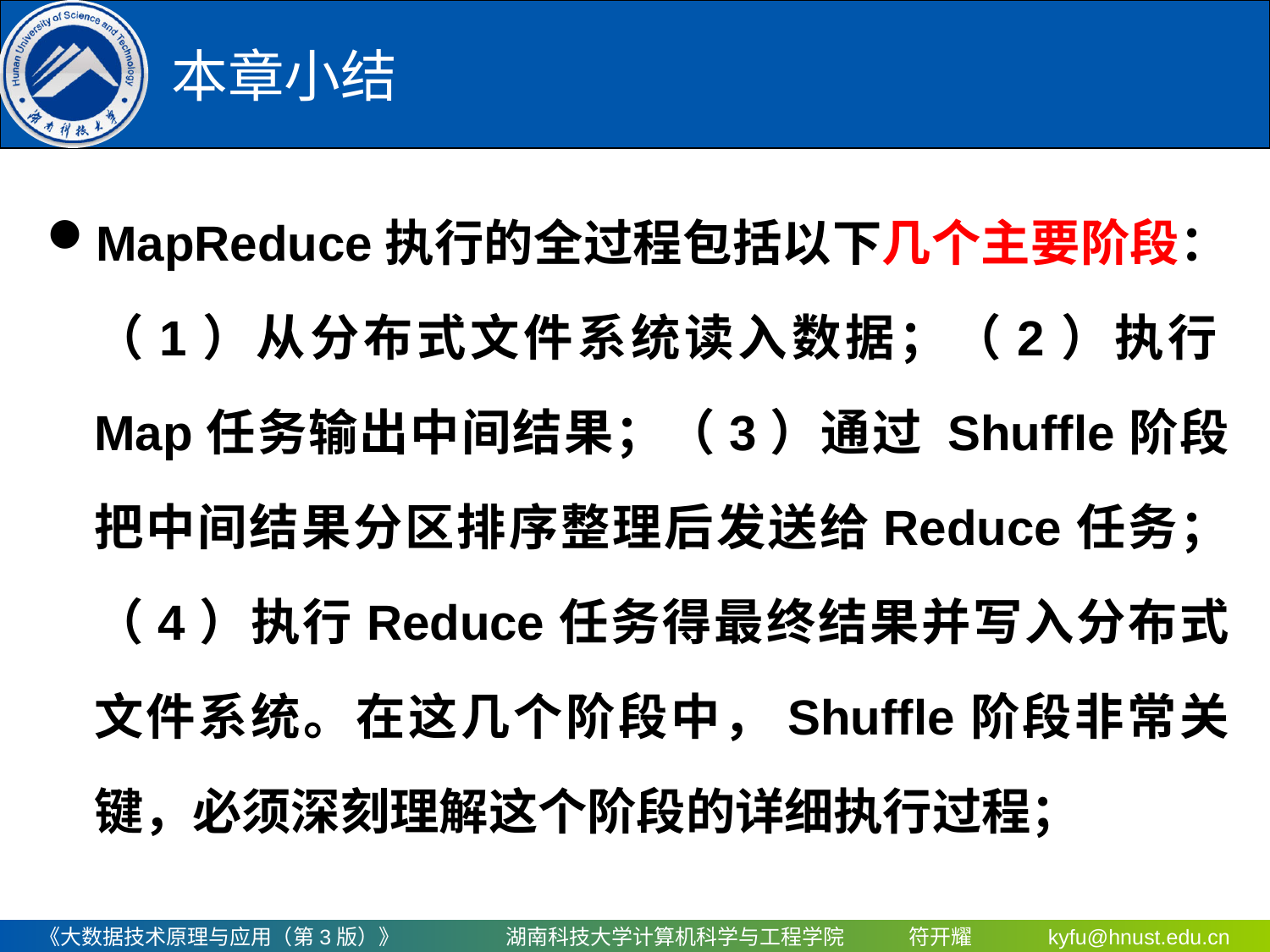

# 本章小结
MapReduce执行的全过程包括以下几个主要阶段：（1）从分布式文件系统读入数据；（2）执行Map任务输出中间结果；（3）通过 Shuffle阶段把中间结果分区排序整理后发送给Reduce任务；（4）执行Reduce任务得最终结果并写入分布式文件系统。在这几个阶段中，Shuffle阶段非常关键，必须深刻理解这个阶段的详细执行过程；